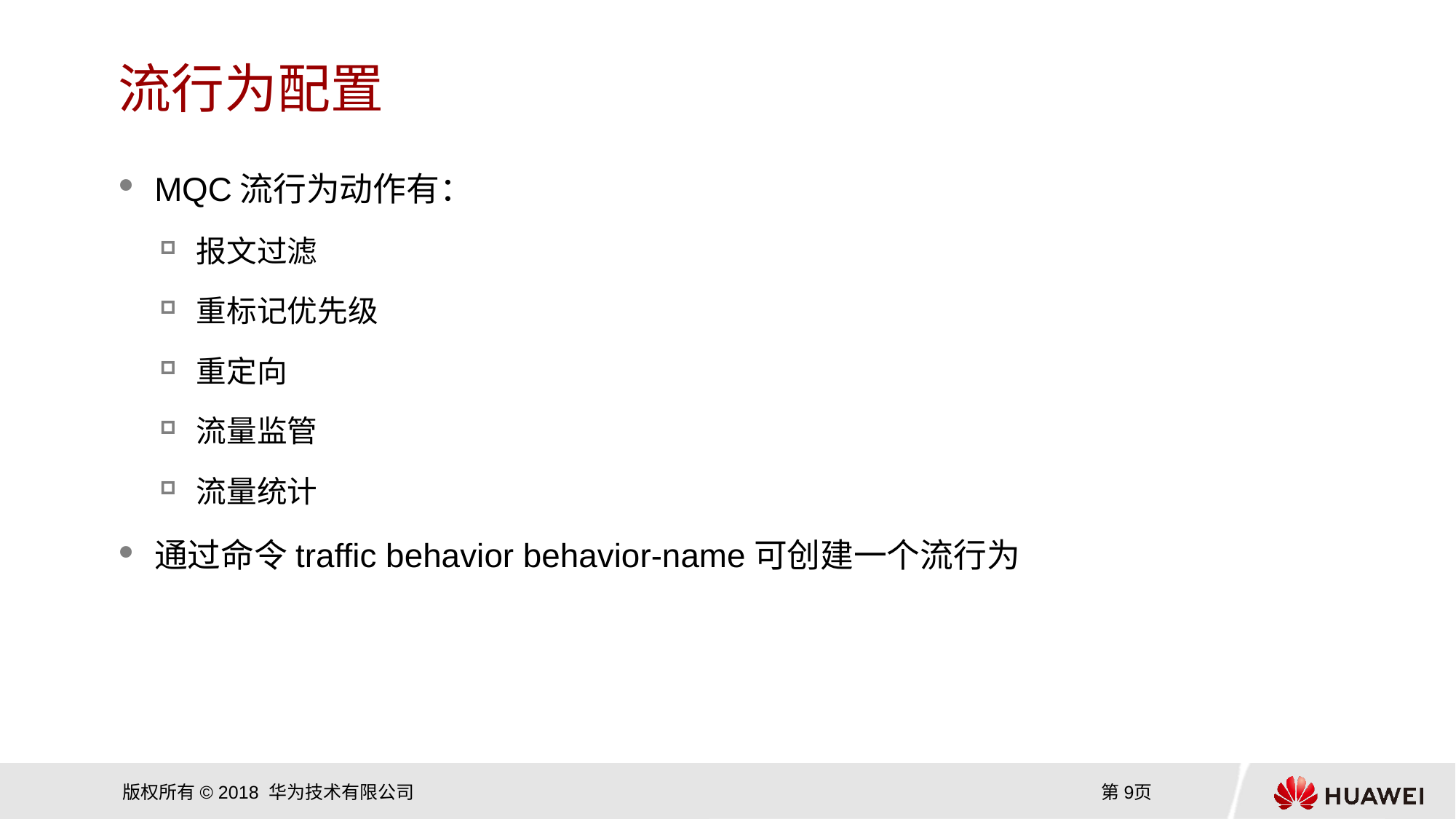

# 流行为配置
MQC流行为动作有：
报文过滤
重标记优先级
重定向
流量监管
流量统计
通过命令traffic behavior behavior-name可创建一个流行为